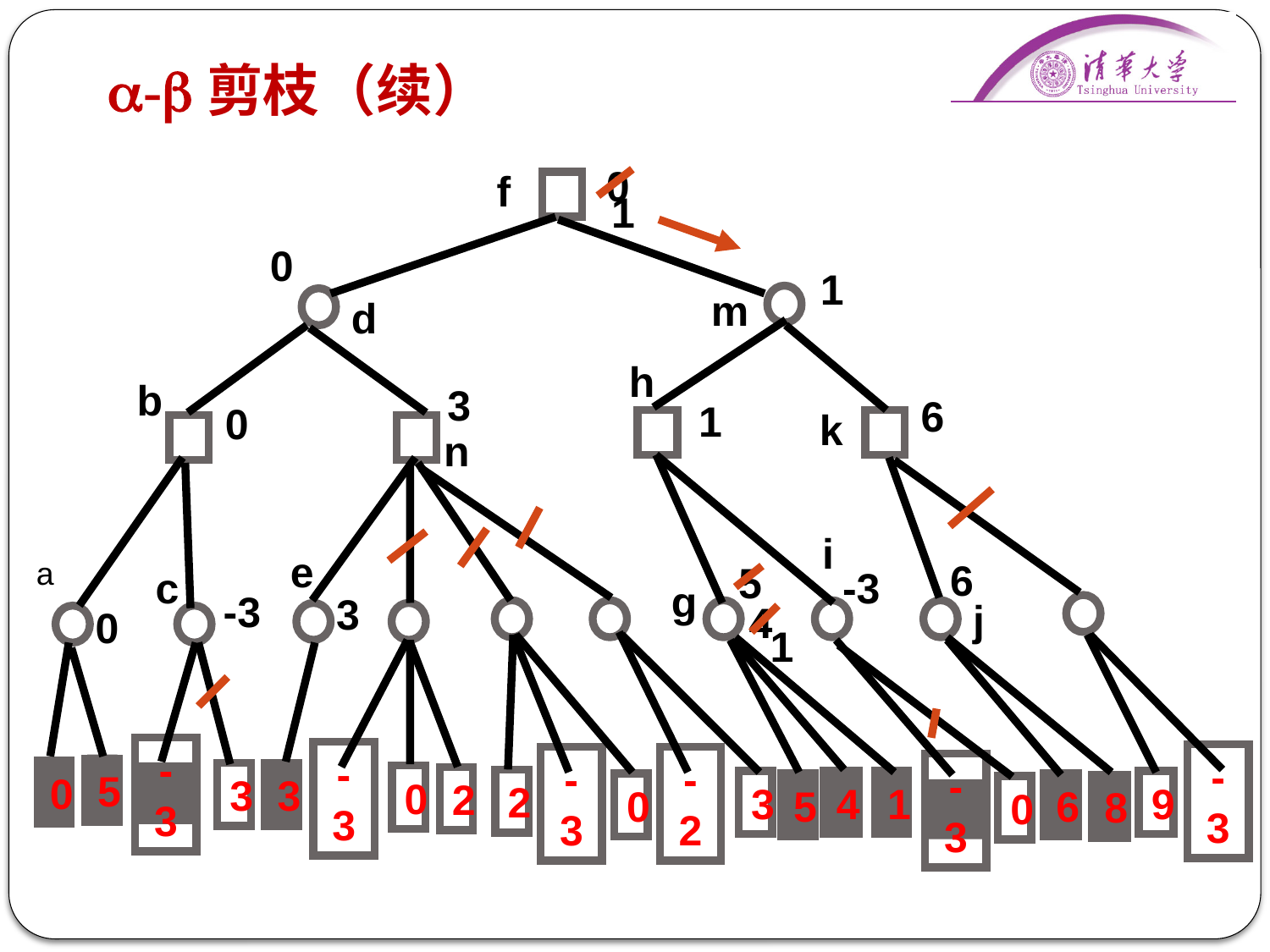

# α-β剪枝（续）
0
f

1

0
1
m
d

h
b
3
6
1
0
k

n

i

e
6
a
5
-3
c

g
-3
3
j
4
0

1

5

0
-3

3
3

0
-3
2
2
-3
3
4
1
9
-3
-2
0
5
6
8
0

-3

7